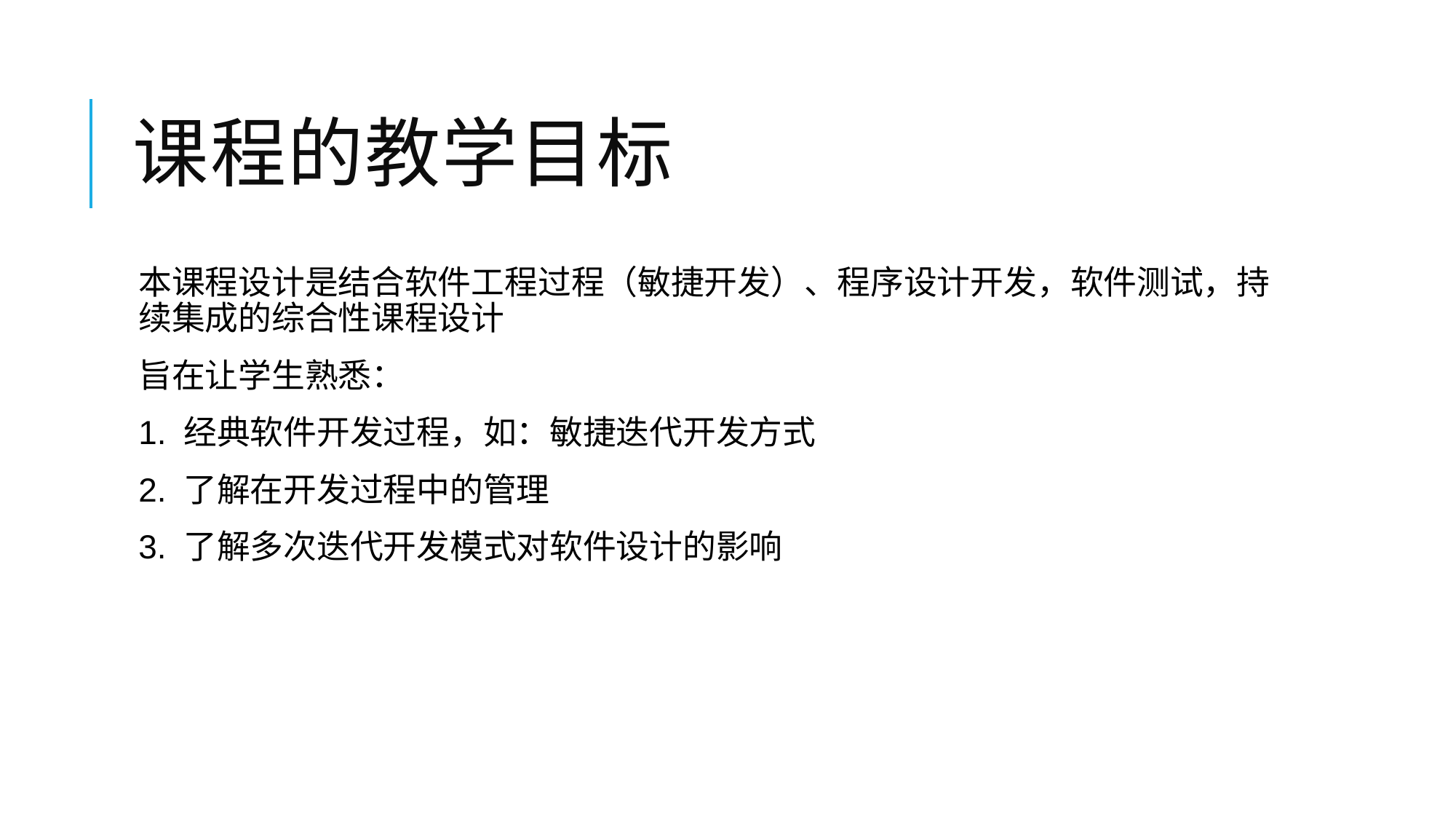

# 课程的教学目标
本课程设计是结合软件工程过程（敏捷开发）、程序设计开发，软件测试，持续集成的综合性课程设计
旨在让学生熟悉：
1. 经典软件开发过程，如：敏捷迭代开发方式
2. 了解在开发过程中的管理
3. 了解多次迭代开发模式对软件设计的影响